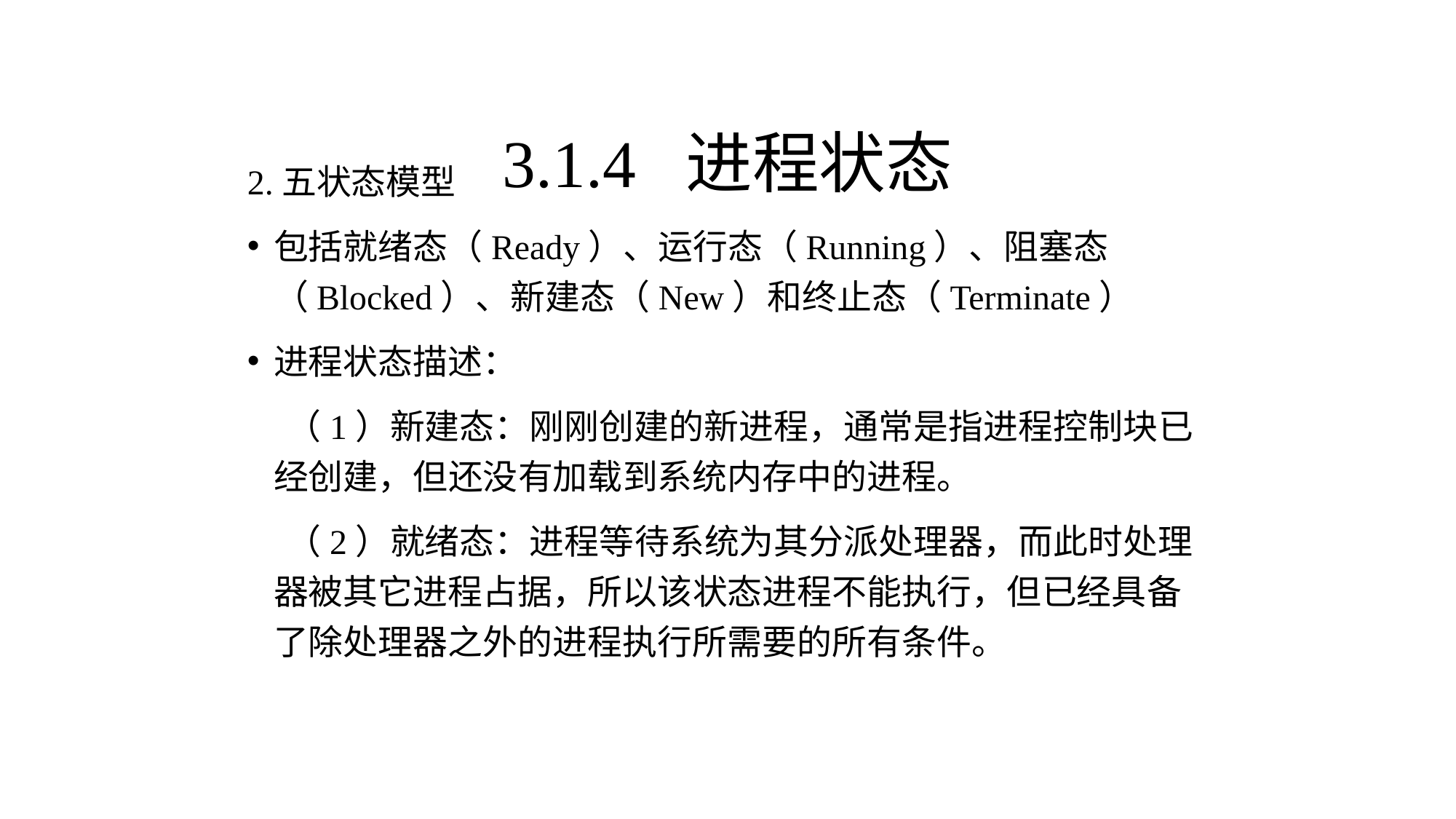

3.1.4  进程状态
2.五状态模型
包括就绪态（Ready）、运行态（Running）、阻塞态（Blocked）、新建态（New）和终止态（Terminate）
进程状态描述：
    （1）新建态：刚刚创建的新进程，通常是指进程控制块已经创建，但还没有加载到系统内存中的进程。
    （2）就绪态：进程等待系统为其分派处理器，而此时处理器被其它进程占据，所以该状态进程不能执行，但已经具备了除处理器之外的进程执行所需要的所有条件。

13